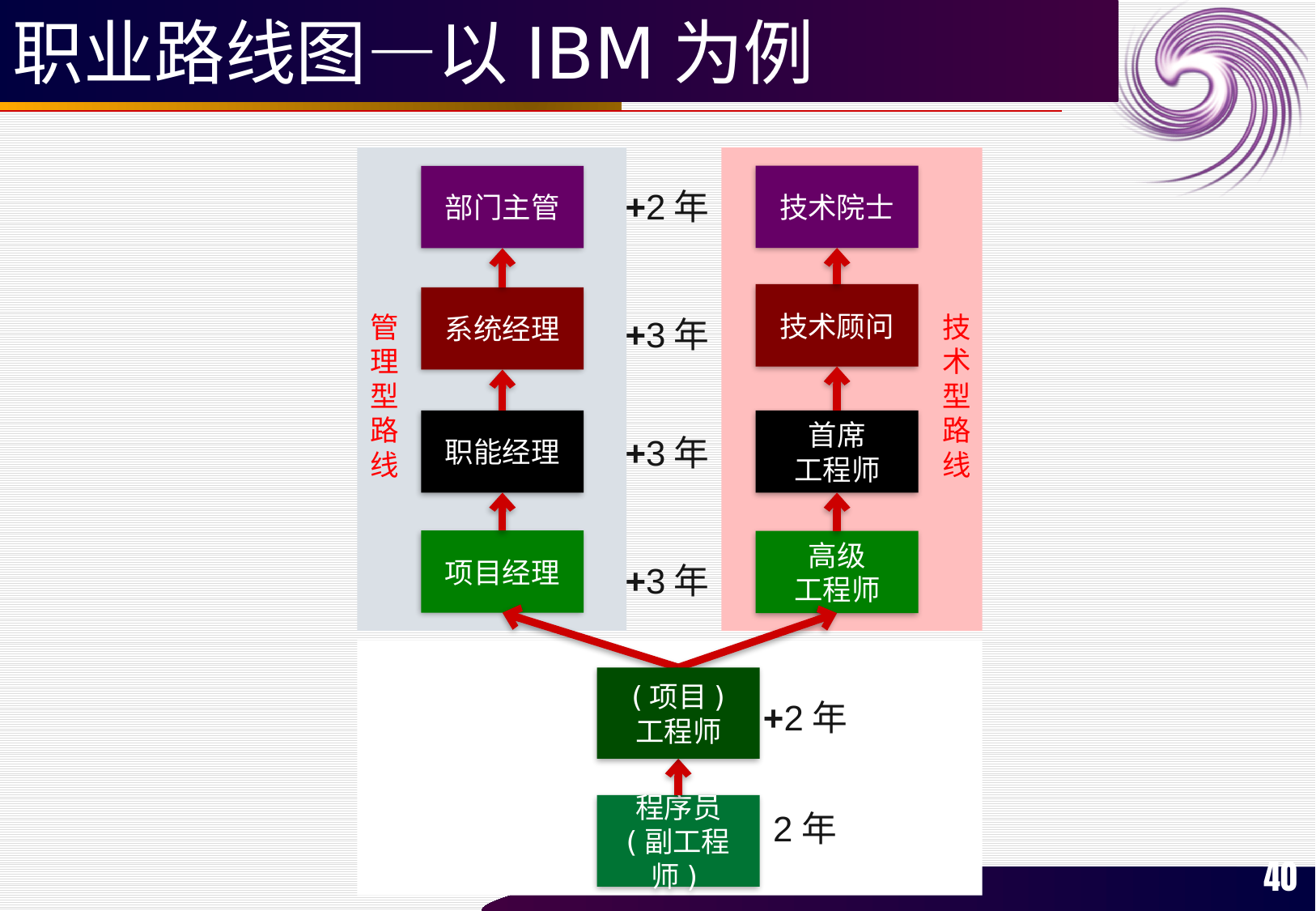

# 职业路线图—以IBM为例

技术院士
部门主管
+2年
技术顾问
系统经理
管
理
型
路
线
技
术
型
路
线
+3年
职能经理
首席
工程师
+3年
项目经理
高级
工程师
+3年

(项目)
工程师
+2年
程序员
(副工程师)
2年
40